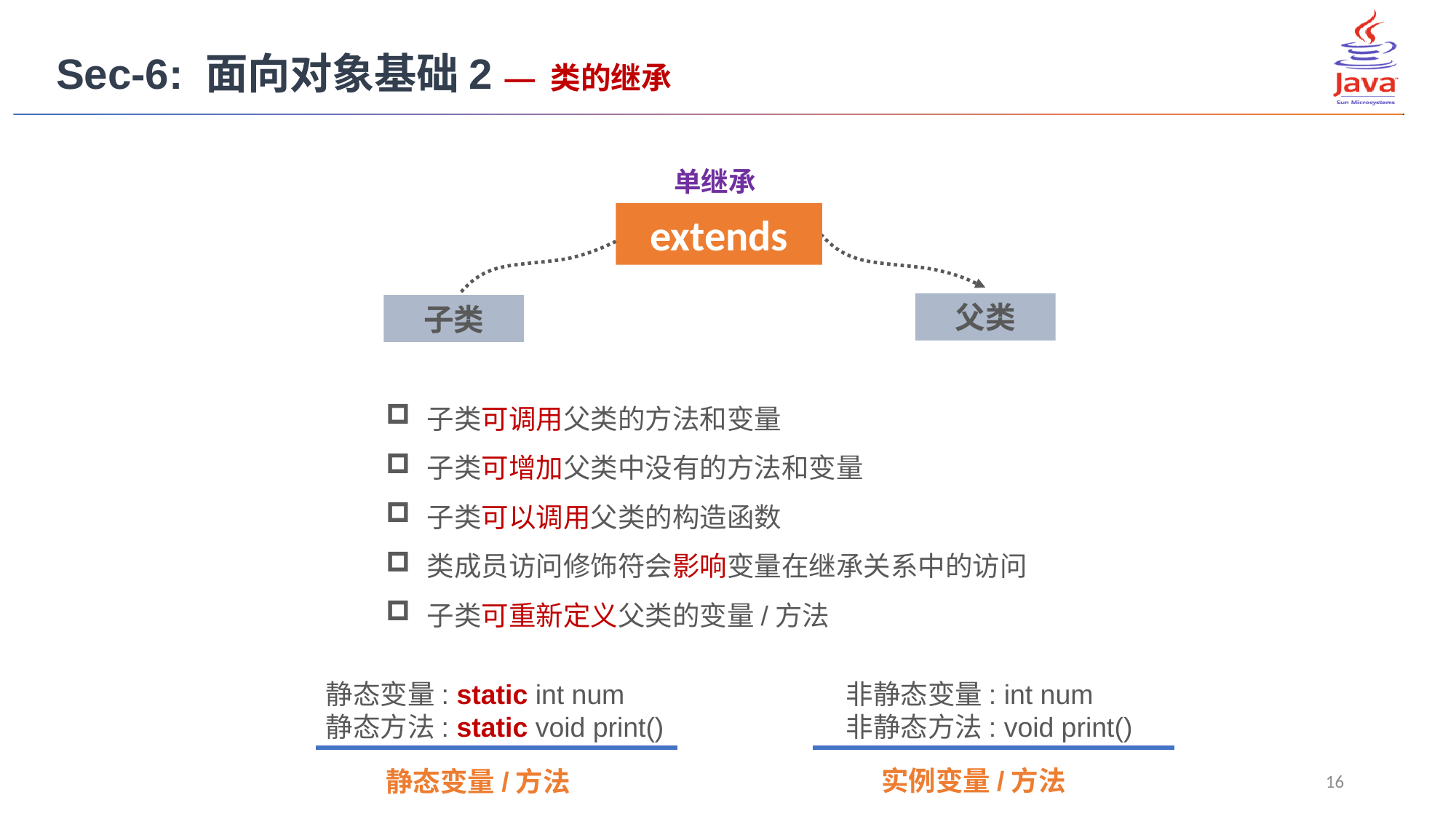

Sec-6: 面向对象基础2 — 类的继承
单继承
extends

父类
子类
子类可调用父类的方法和变量
子类可增加父类中没有的方法和变量
子类可以调用父类的构造函数
类成员访问修饰符会影响变量在继承关系中的访问
子类可重新定义父类的变量/方法
静态变量: static int num
静态方法: static void print()
非静态变量: int num
非静态方法: void print()
实例变量/方法
静态变量/方法
16